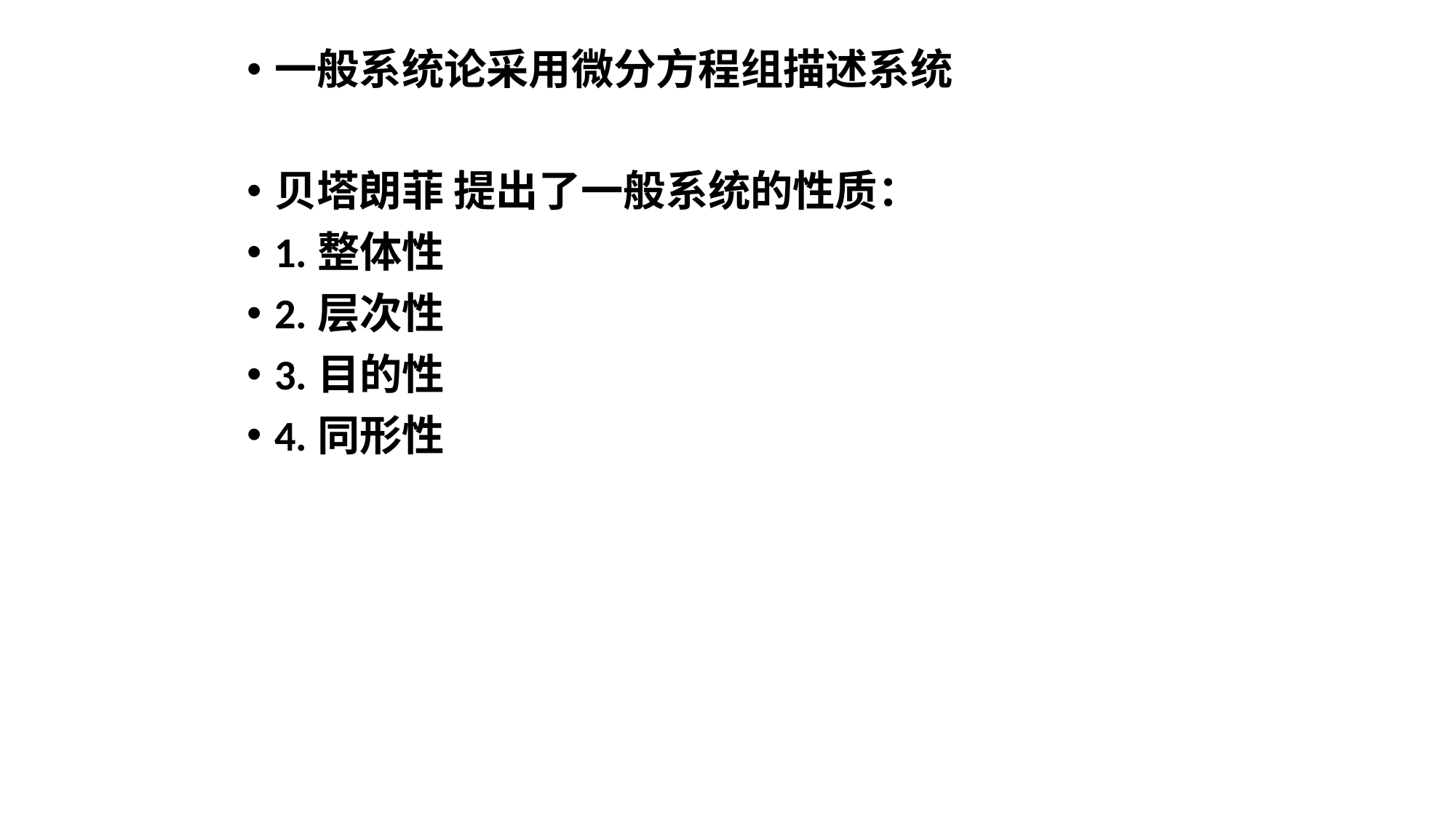

一般系统论采用微分方程组描述系统

贝塔朗菲 提出了一般系统的性质：
1.整体性
2.层次性
3.目的性
4.同形性
#